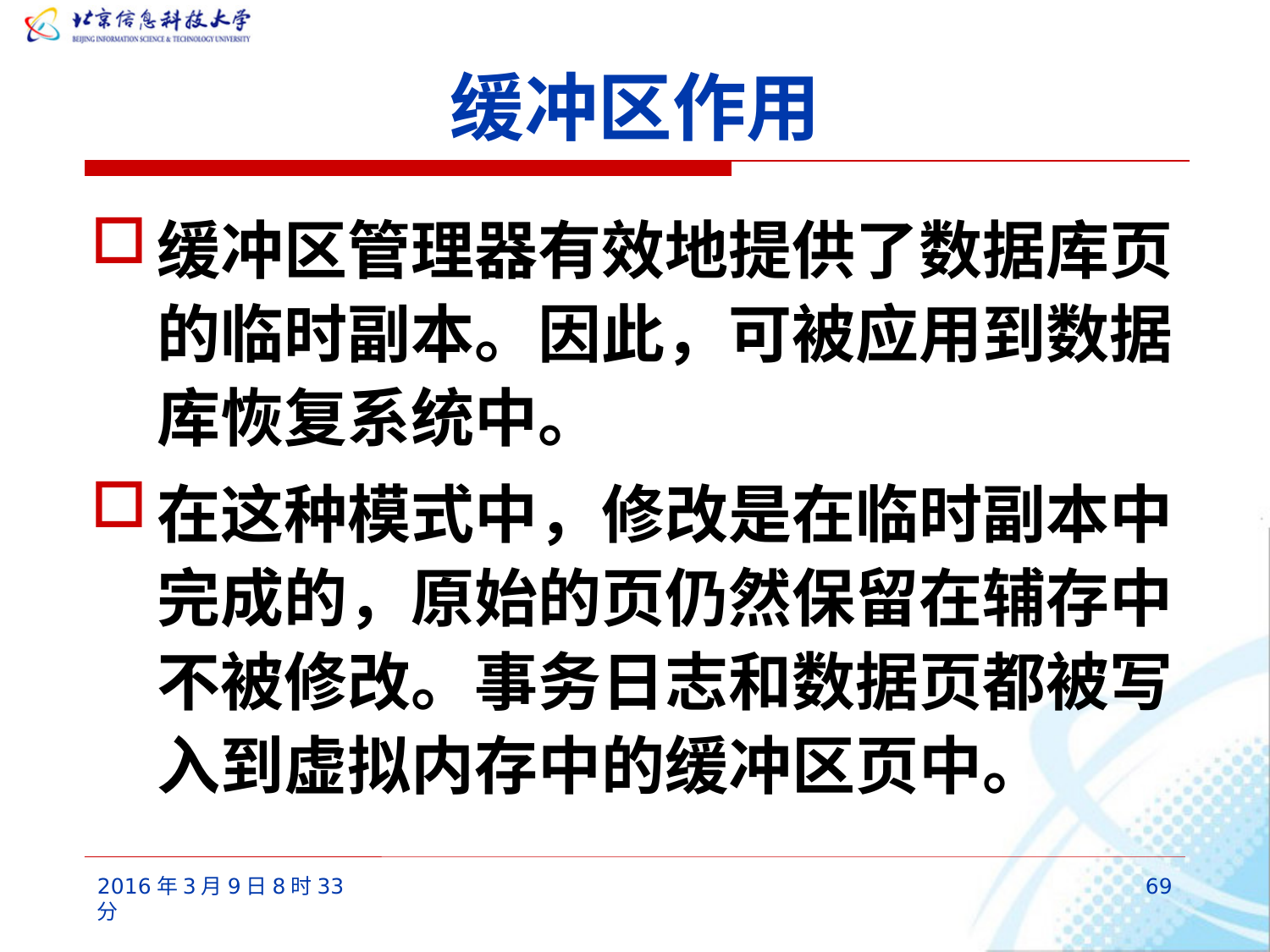

# 缓冲区作用
缓冲区管理器有效地提供了数据库页的临时副本。因此，可被应用到数据库恢复系统中。
在这种模式中，修改是在临时副本中完成的，原始的页仍然保留在辅存中不被修改。事务日志和数据页都被写入到虚拟内存中的缓冲区页中。
2016年3月9日8时33分
69